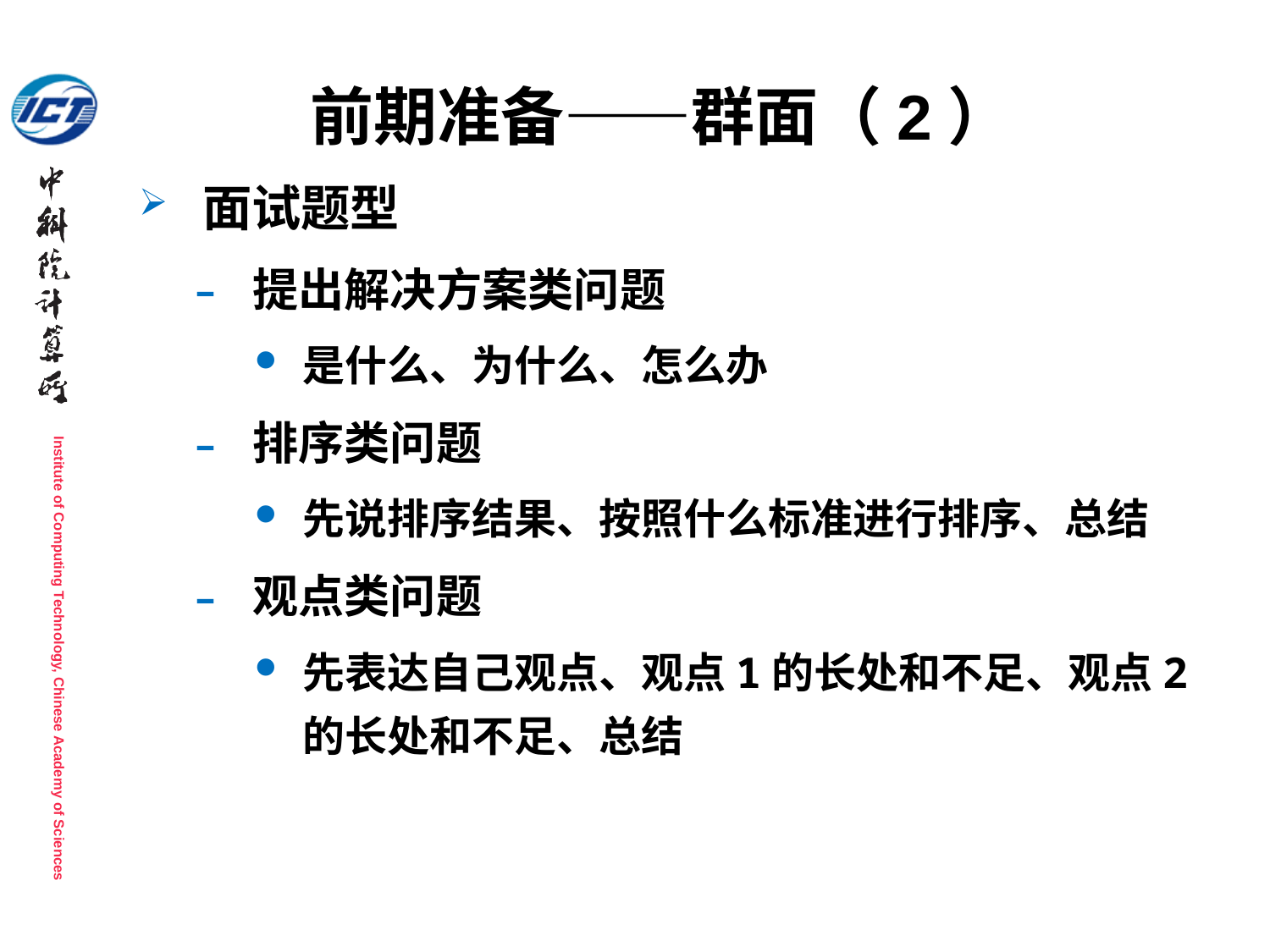

# 前期准备——群面（2）
面试题型
提出解决方案类问题
是什么、为什么、怎么办
排序类问题
先说排序结果、按照什么标准进行排序、总结
观点类问题
先表达自己观点、观点1的长处和不足、观点2的长处和不足、总结